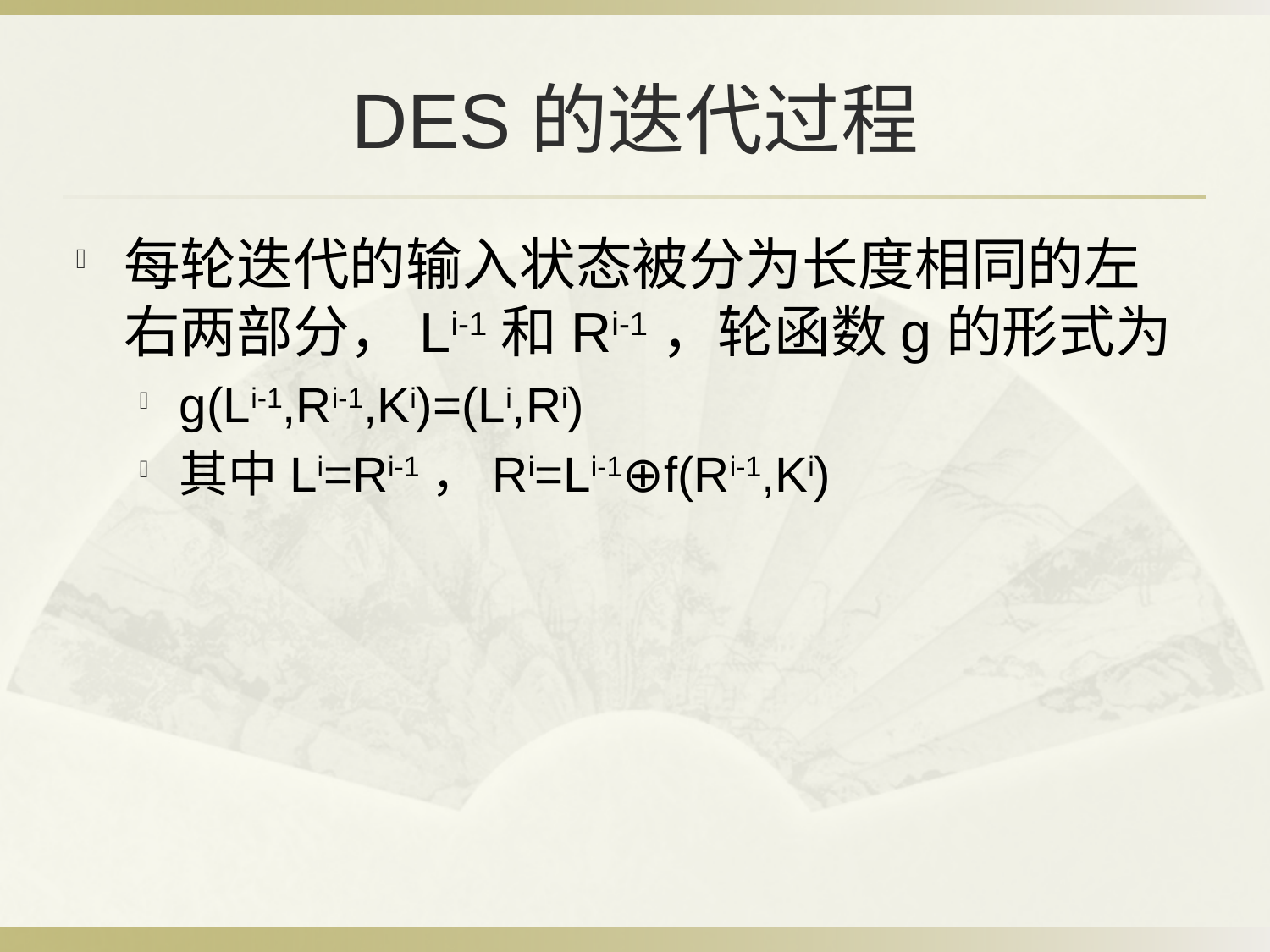

# DES的迭代过程
每轮迭代的输入状态被分为长度相同的左右两部分，Li-1和Ri-1，轮函数g的形式为
g(Li-1,Ri-1,Ki)=(Li,Ri)
其中Li=Ri-1，Ri=Li-1⊕f(Ri-1,Ki)